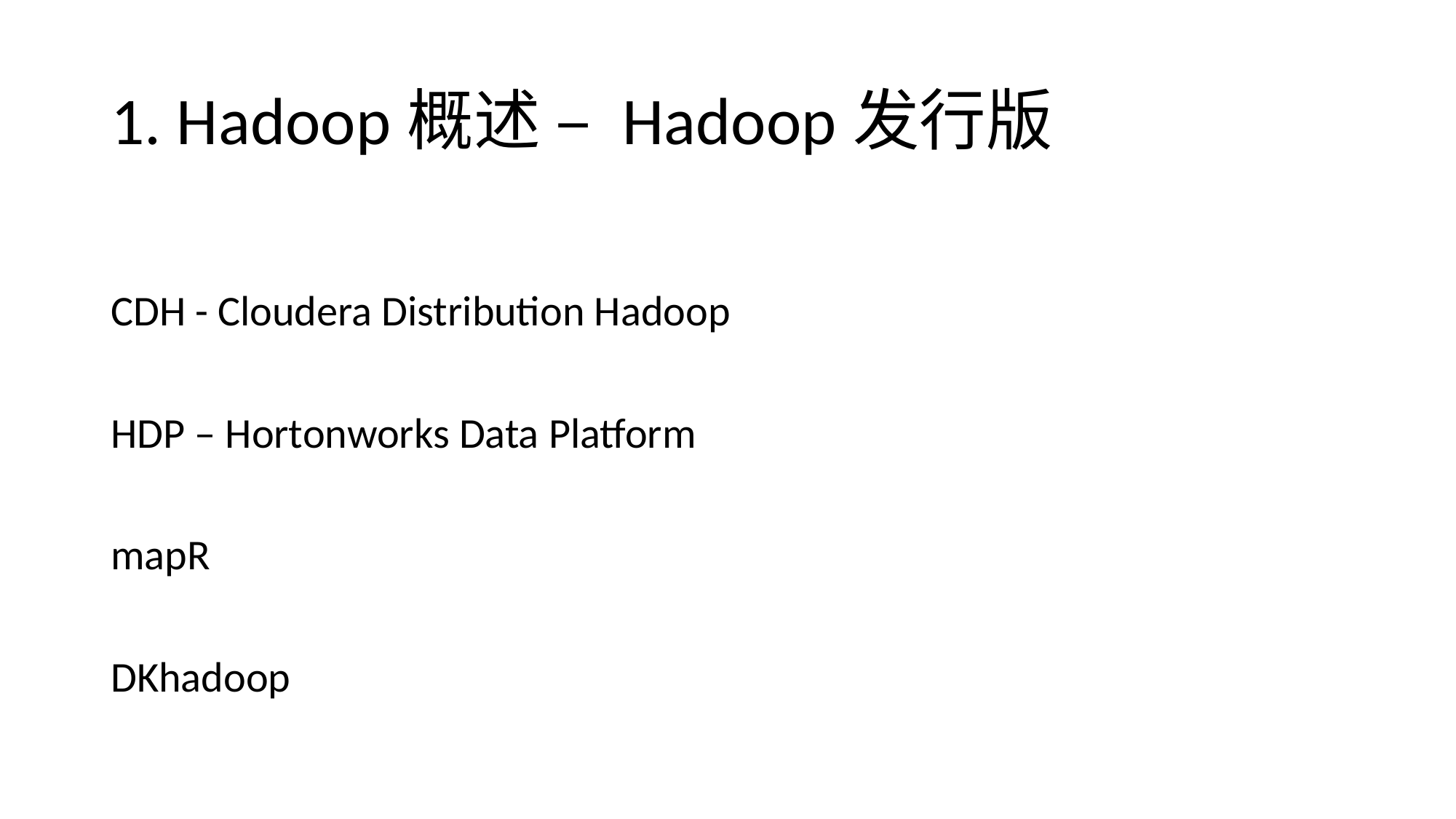

# 1. Hadoop概述 – Hadoop发行版

CDH - Cloudera Distribution Hadoop

HDP – Hortonworks Data Platform

mapR

DKhadoop